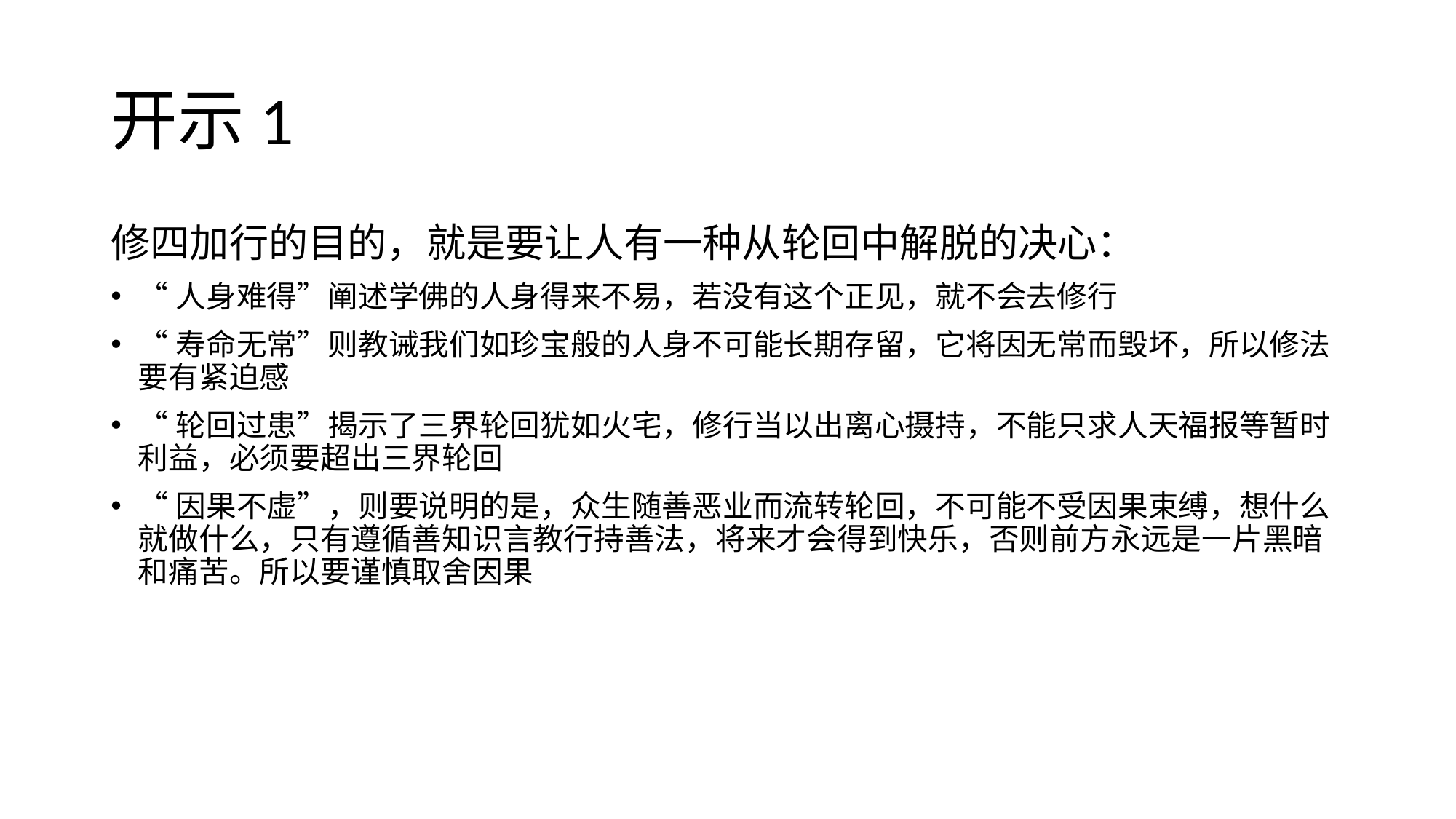

# 开示1
修四加行的目的，就是要让人有一种从轮回中解脱的决心：
“人身难得”阐述学佛的人身得来不易，若没有这个正见，就不会去修行
“寿命无常”则教诫我们如珍宝般的人身不可能长期存留，它将因无常而毁坏，所以修法要有紧迫感
“轮回过患”揭示了三界轮回犹如火宅，修行当以出离心摄持，不能只求人天福报等暂时利益，必须要超出三界轮回
“因果不虚”，则要说明的是，众生随善恶业而流转轮回，不可能不受因果束缚，想什么就做什么，只有遵循善知识言教行持善法，将来才会得到快乐，否则前方永远是一片黑暗和痛苦。所以要谨慎取舍因果